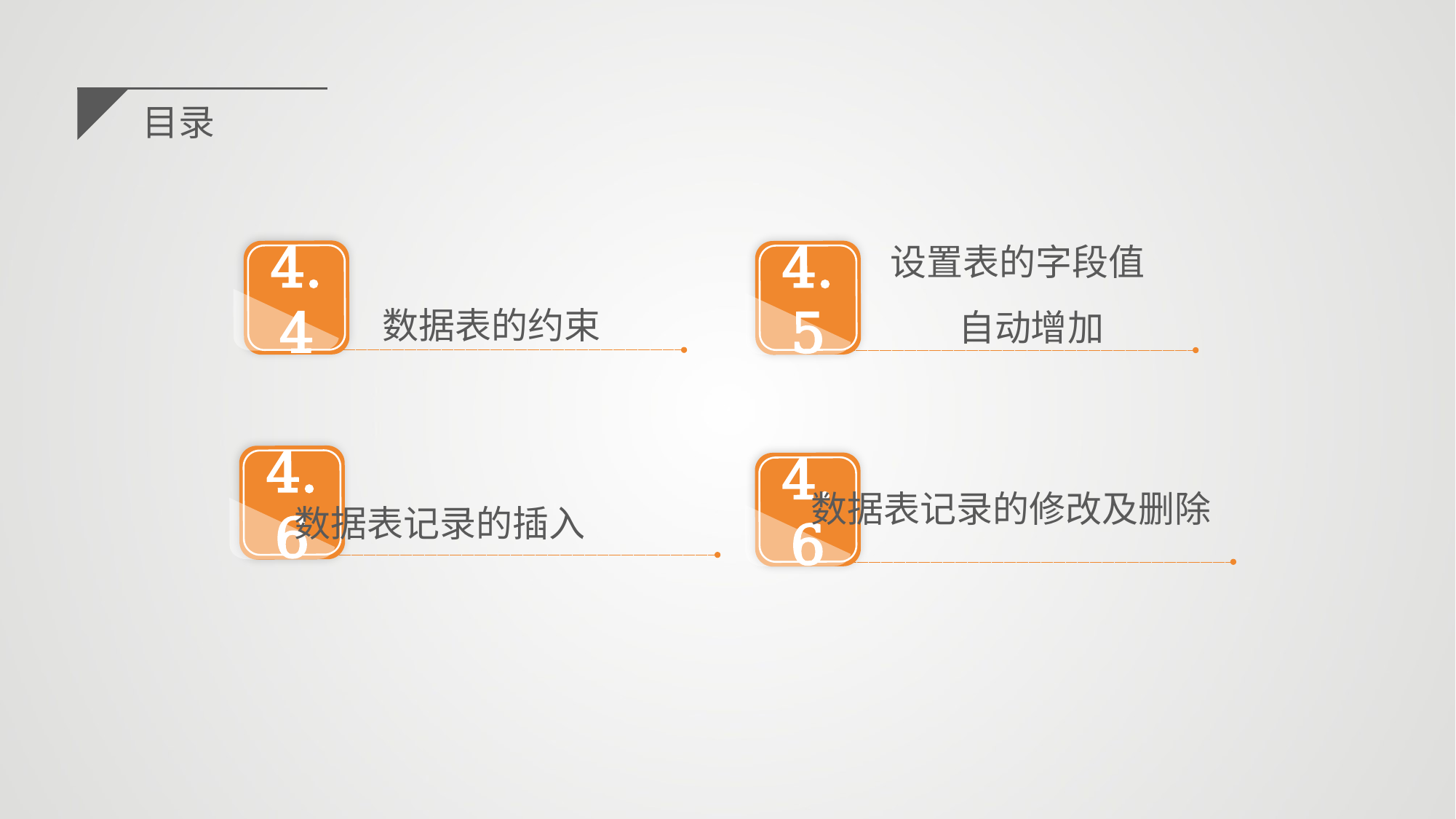

目录

设置表的字段值自动增加
4.5

4.4

数据表的约束
4.6

数据表记录的插入
4.6

数据表记录的修改及删除